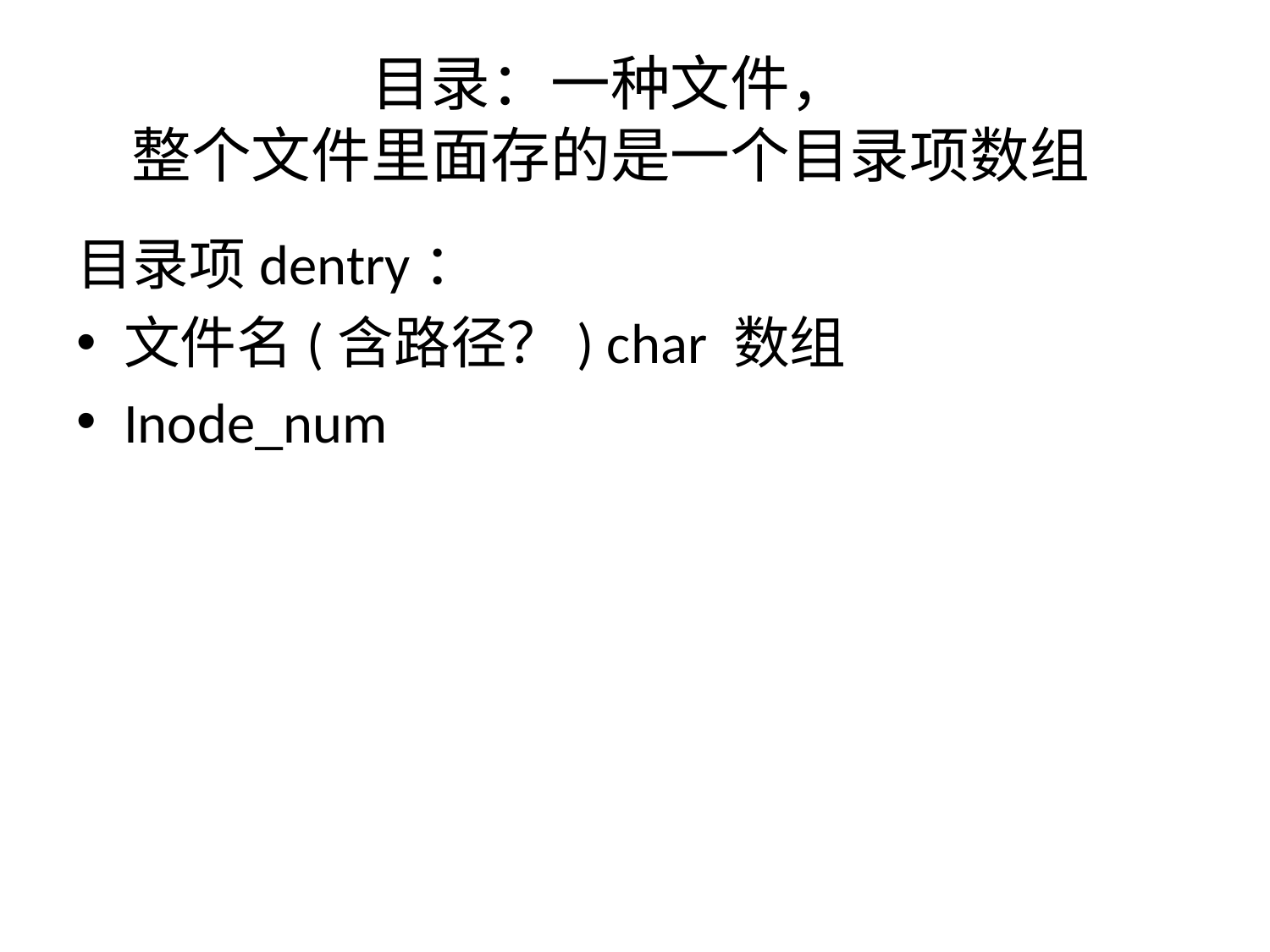

# 目录：一种文件， 整个文件里面存的是一个目录项数组
目录项dentry：
文件名(含路径？) char 数组
Inode_num